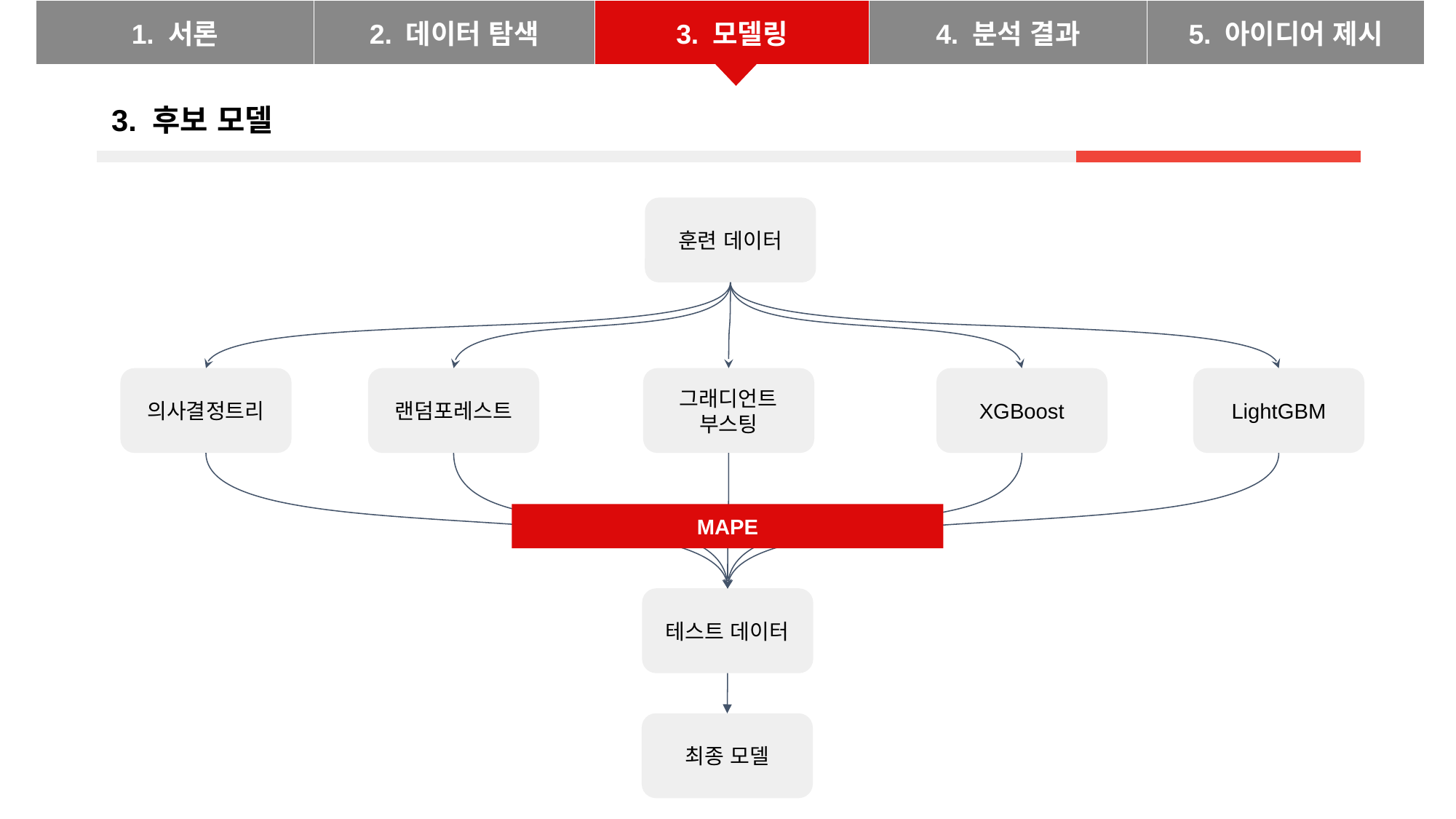

| 1. 서론 | 2. 데이터 탐색 | 3. 모델링 | 4. 분석 결과 | 5. 아이디어 제시 |
| --- | --- | --- | --- | --- |

3. 후보 모델

훈련 데이터
의사결정트리
랜덤포레스트
그래디언트 부스팅
XGBoost
LightGBM
MAPE
테스트 데이터
최종 모델